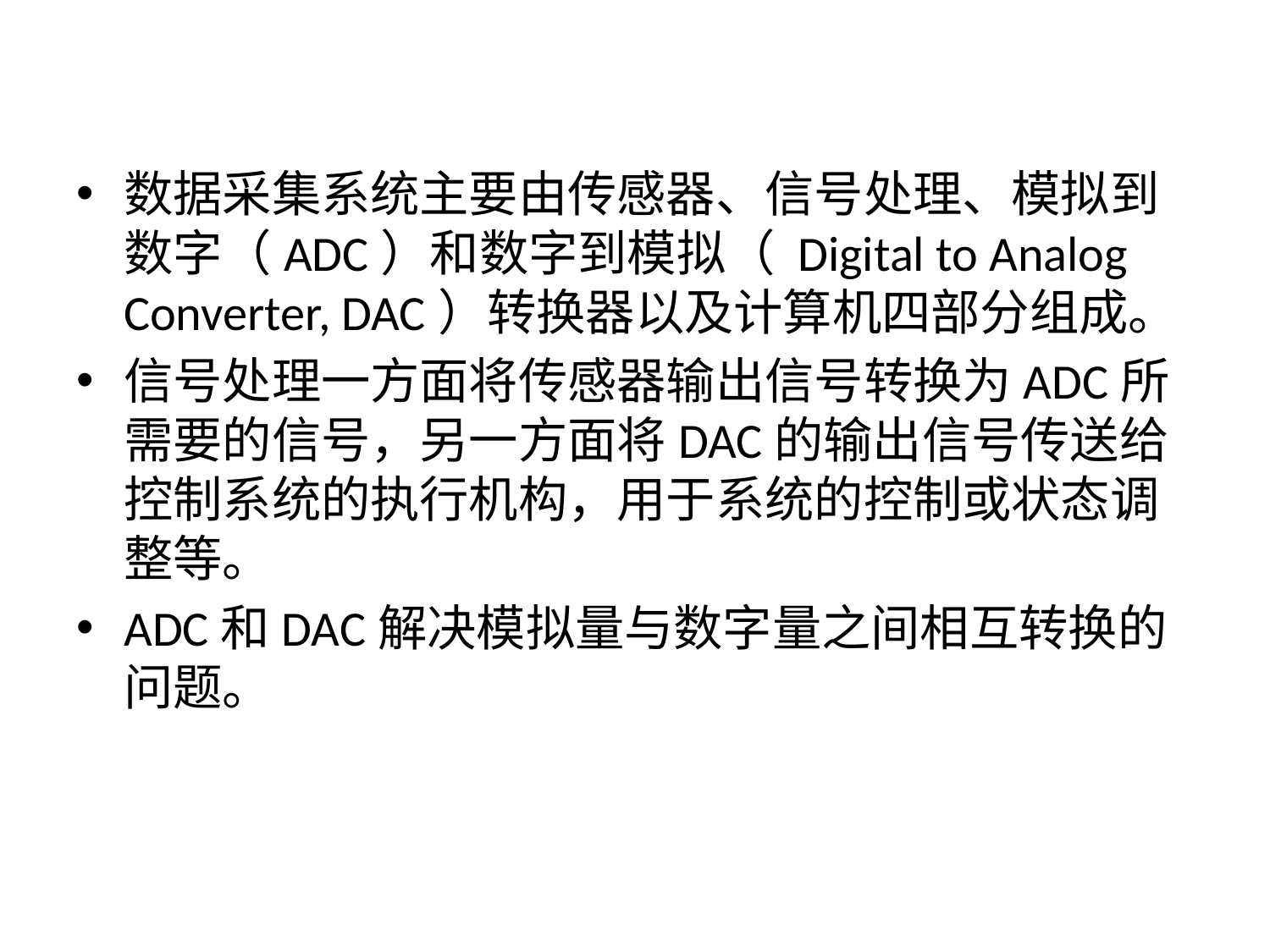

数据采集系统主要由传感器、信号处理、模拟到数字（ADC）和数字到模拟（ Digital to Analog Converter, DAC）转换器以及计算机四部分组成。
信号处理一方面将传感器输出信号转换为ADC所需要的信号，另一方面将DAC的输出信号传送给控制系统的执行机构，用于系统的控制或状态调整等。
ADC和DAC解决模拟量与数字量之间相互转换的问题。